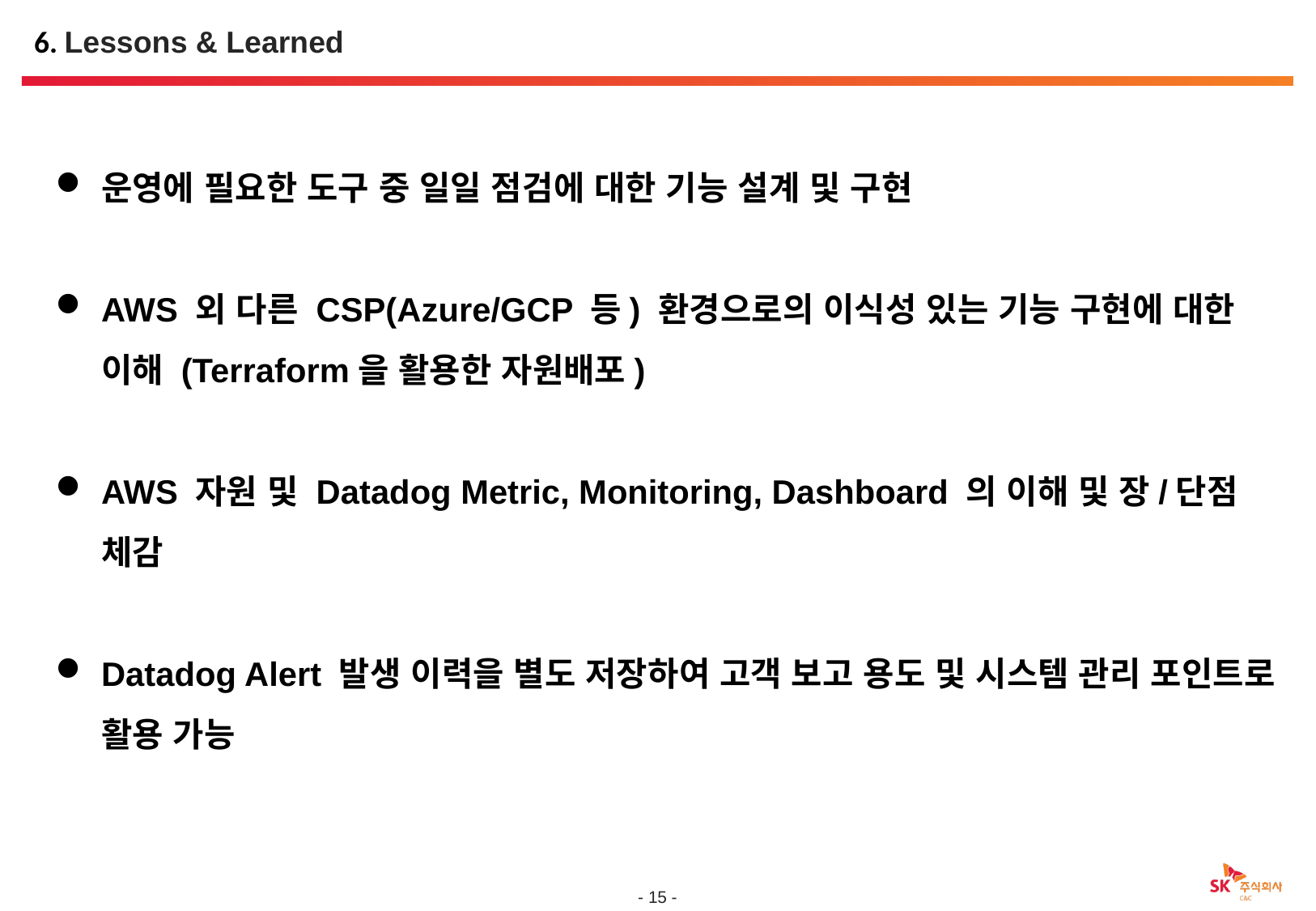

# 6. Lessons & Learned

운영에 필요한 도구 중 일일 점검에 대한 기능 설계 및 구현

AWS 외 다른 CSP(Azure/GCP 등) 환경으로의 이식성 있는 기능 구현에 대한 이해 (Terraform을 활용한 자원배포)

AWS 자원 및 Datadog Metric, Monitoring, Dashboard 의 이해 및 장/단점 체감

Datadog Alert 발생 이력을 별도 저장하여 고객 보고 용도 및 시스템 관리 포인트로 활용 가능